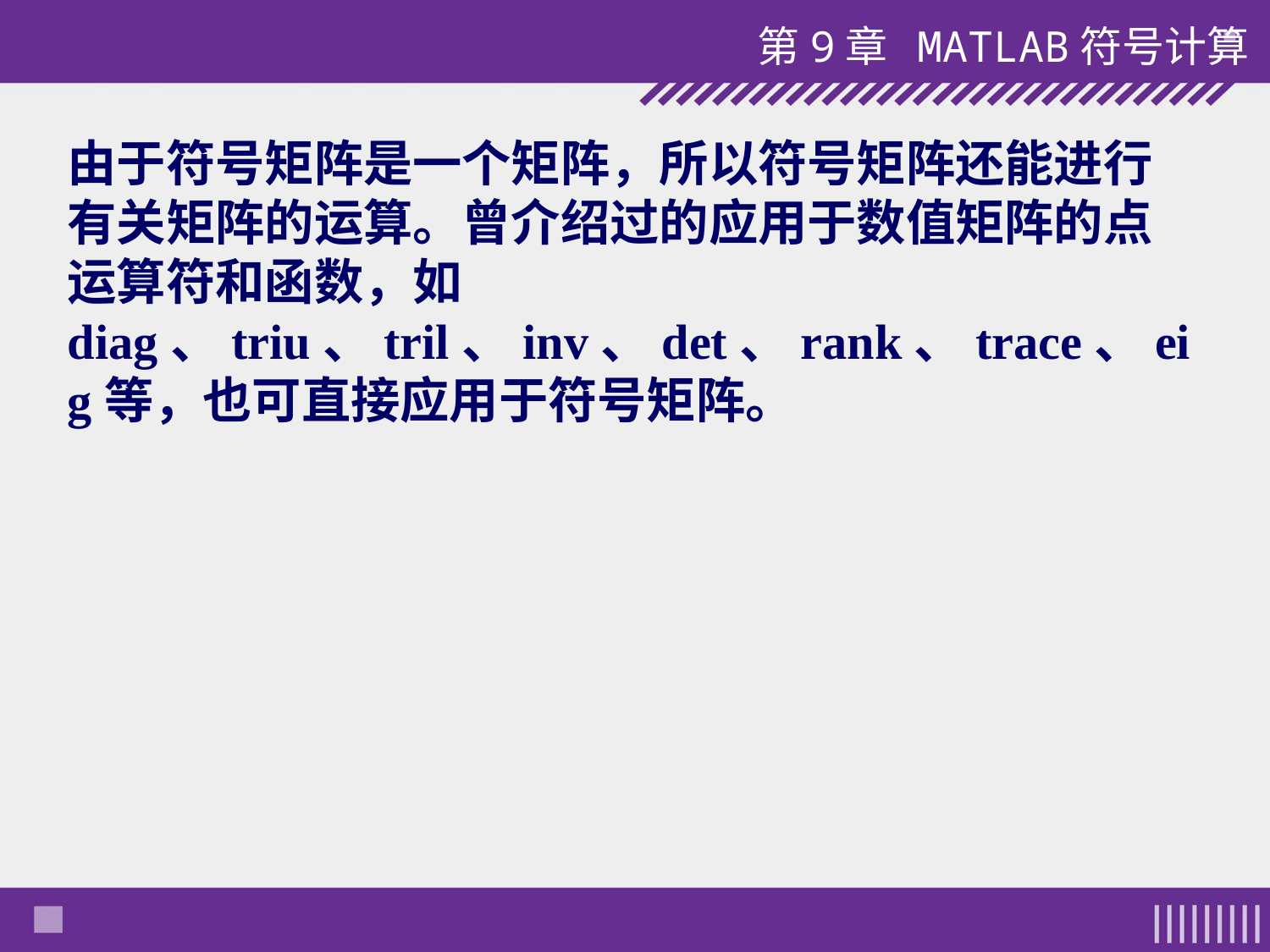

第9章  MATLAB符号计算
由于符号矩阵是一个矩阵，所以符号矩阵还能进行有关矩阵的运算。曾介绍过的应用于数值矩阵的点运算符和函数，如diag、triu、tril、inv、det、rank、trace、eig等，也可直接应用于符号矩阵。